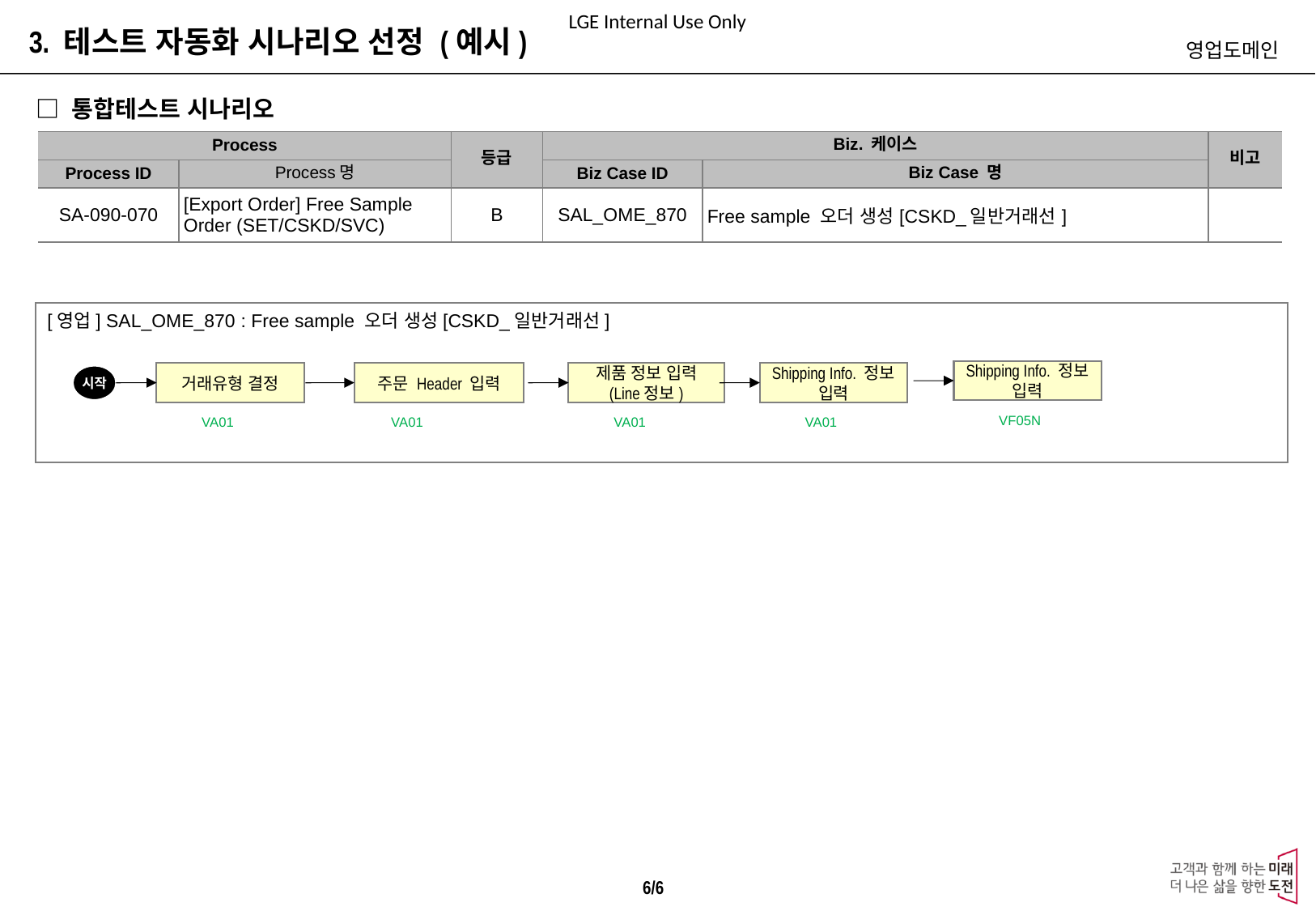

3. 테스트 자동화 시나리오 선정 (예시)
영업도메인
□ 통합테스트 시나리오
| Process |  | 등급 | Biz. 케이스 |  | 비고 |
| --- | --- | --- | --- | --- | --- |
| Process ID | Process명 |  | Biz Case ID | Biz Case 명 |  |
| SA-090-070 | [Export Order] Free Sample Order (SET/CSKD/SVC) | B | SAL\_OME\_870 | Free sample 오더 생성[CSKD\_일반거래선] |  |
[영업] SAL_OME_870 : Free sample 오더 생성[CSKD_일반거래선]
Shipping Info. 정보 입력
거래유형 결정
주문 Header 입력
제품 정보 입력 (Line정보)
Shipping Info. 정보 입력
시작
VF05N
VA01
VA01
VA01
VA01
6/6